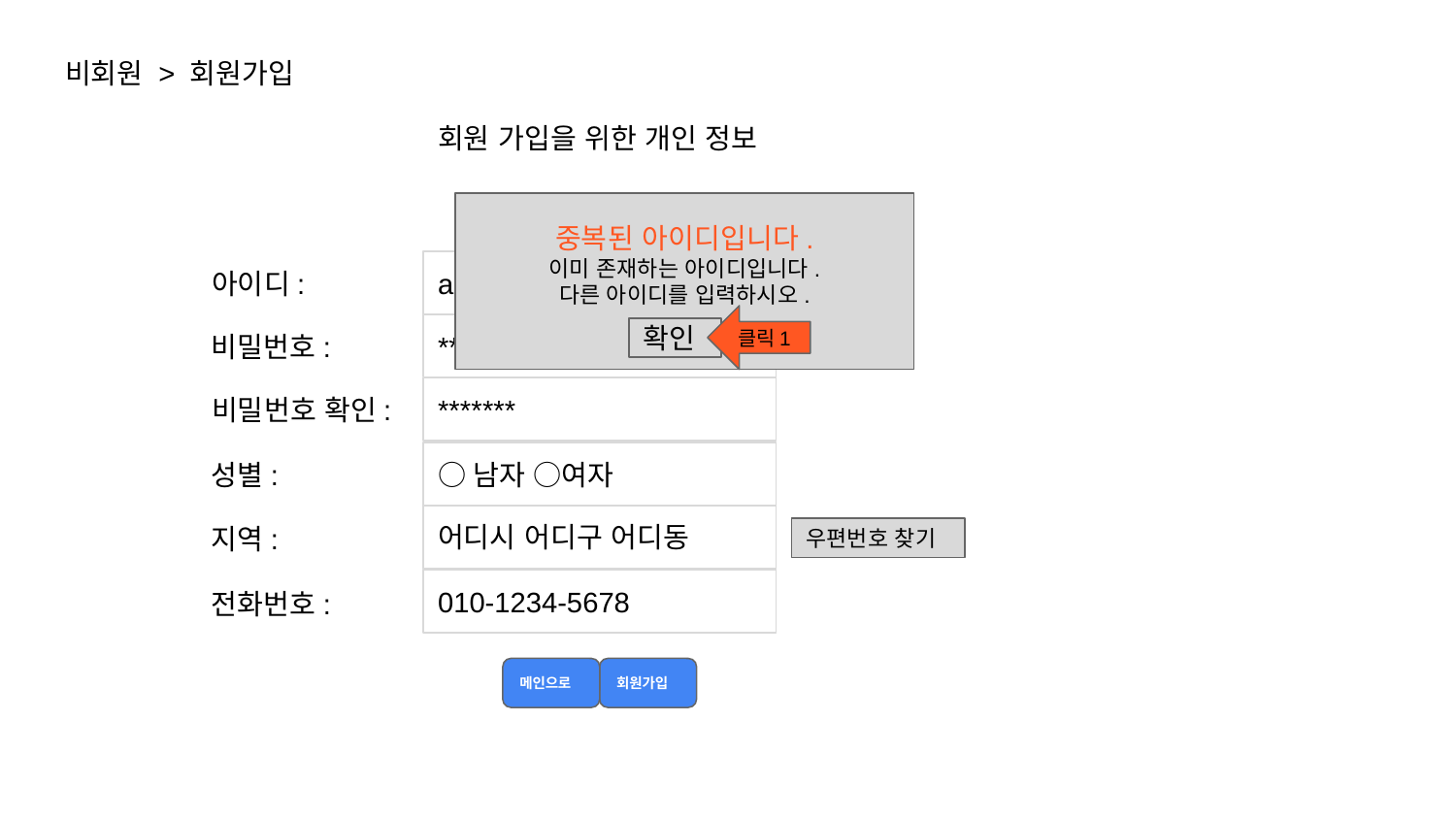

비회원 > 회원가입
회원 가입을 위한 개인 정보
중복된 아이디입니다.
이미 존재하는 아이디입니다.
다른 아이디를 입력하시오.

아이디:
abc1234
중복확인
클릭1
*******
비밀번호:
확인
비밀번호 확인:
*******
성별:
○남자 ○여자
어디시 어디구 어디동
지역:
우편번호 찾기
010-1234-5678
전화번호:
메인으로
회원가입